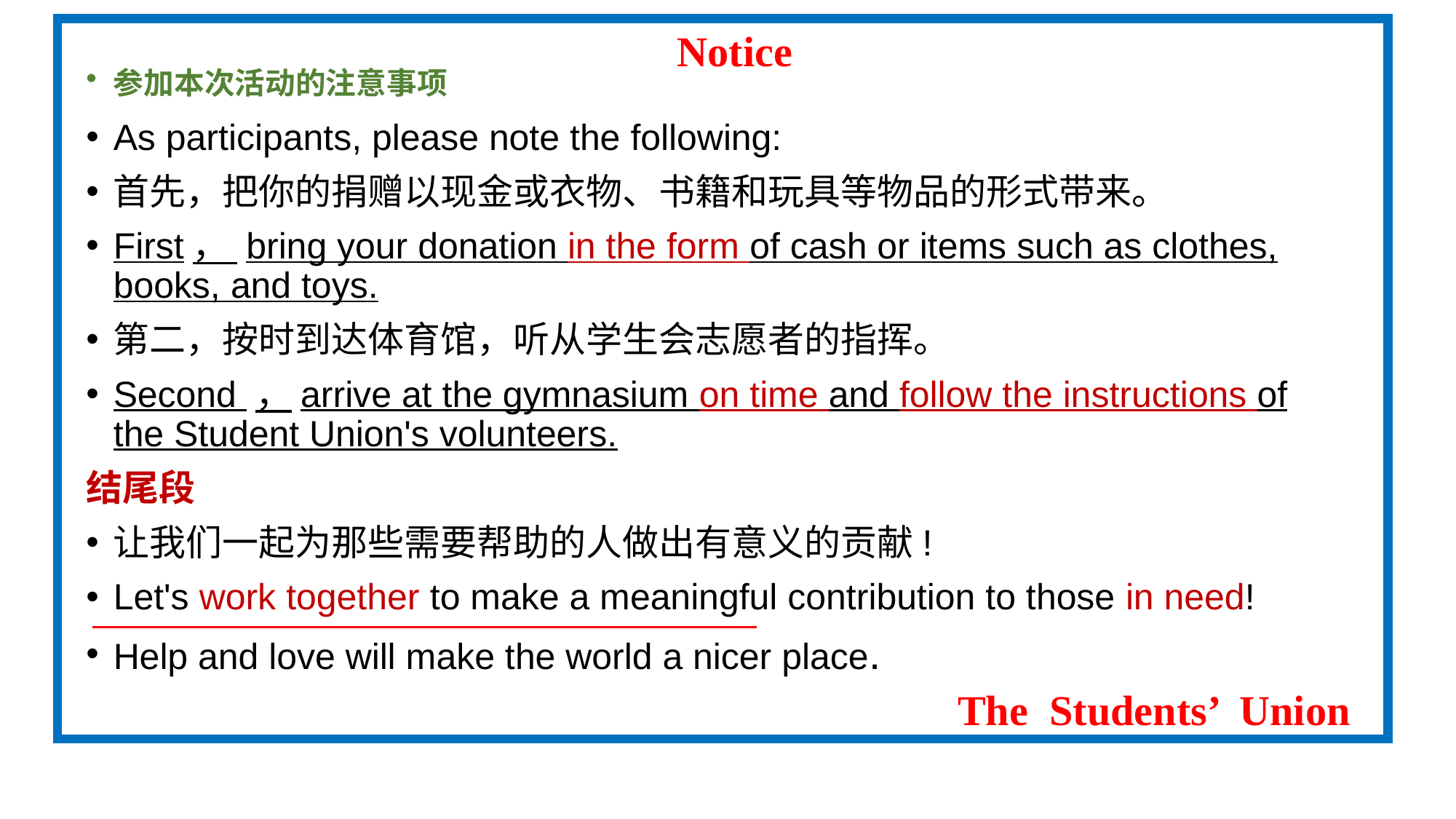

Notice

                                                                                  The  Students’  Union
参加本次活动的注意事项
As participants, please note the following:
首先，把你的捐赠以现金或衣物、书籍和玩具等物品的形式带来。
First， bring your donation in the form of cash or items such as clothes, books, and toys.
第二，按时到达体育馆，听从学生会志愿者的指挥。
Second ，arrive at the gymnasium on time and follow the instructions of the Student Union's volunteers.
结尾段
让我们一起为那些需要帮助的人做出有意义的贡献!
Let's work together to make a meaningful contribution to those in need!
Help and love will make the world a nicer place.